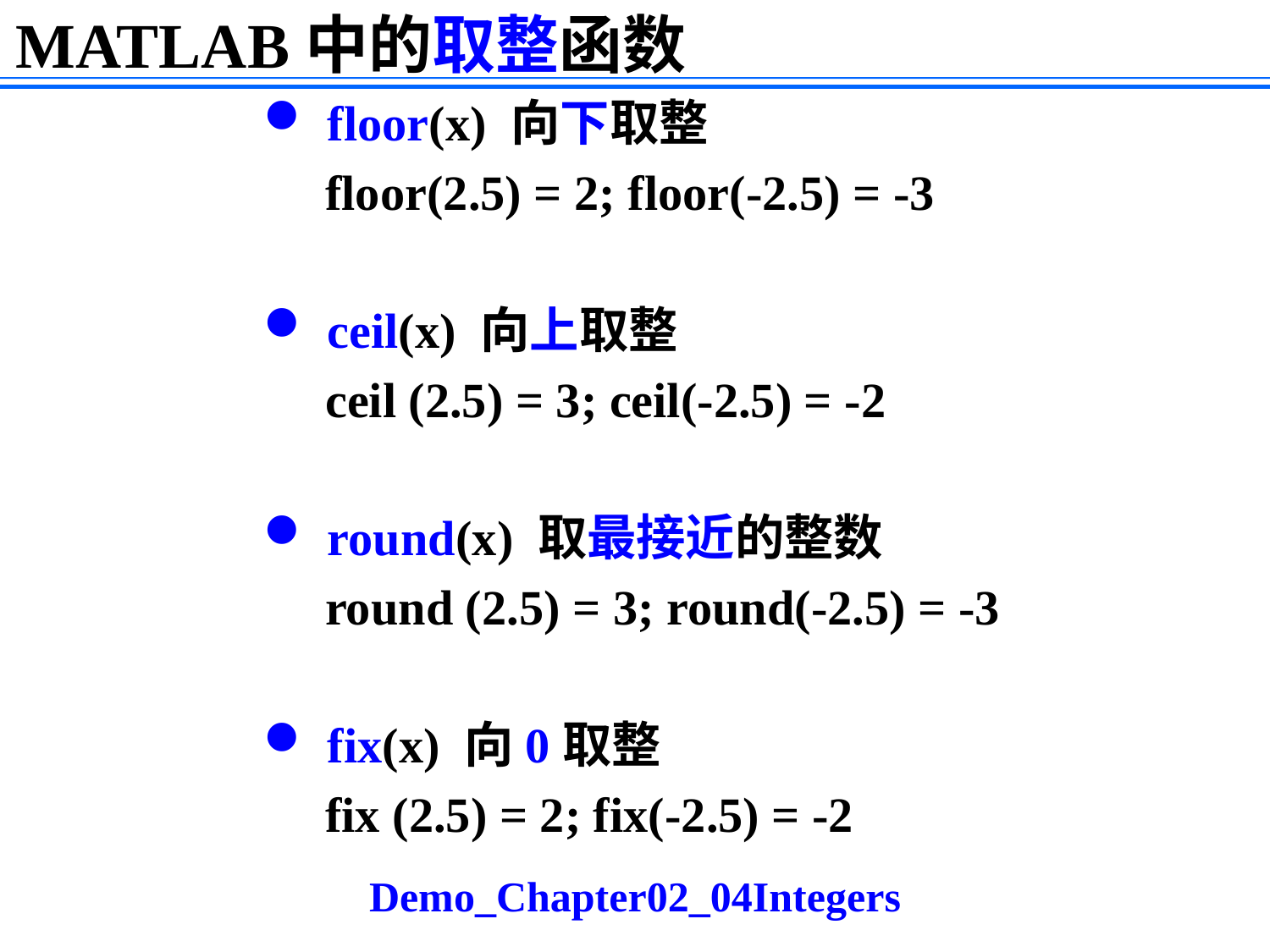

MATLAB中的取整函数

floor(x) 向下取整
     floor(2.5) = 2; floor(-2.5) = -3

ceil(x) 向上取整
     ceil (2.5) = 3; ceil(-2.5) = -2

round(x) 取最接近的整数
     round (2.5) = 3; round(-2.5) = -3

fix(x) 向0取整
     fix (2.5) = 2; fix(-2.5) = -2
Demo_Chapter02_04Integers